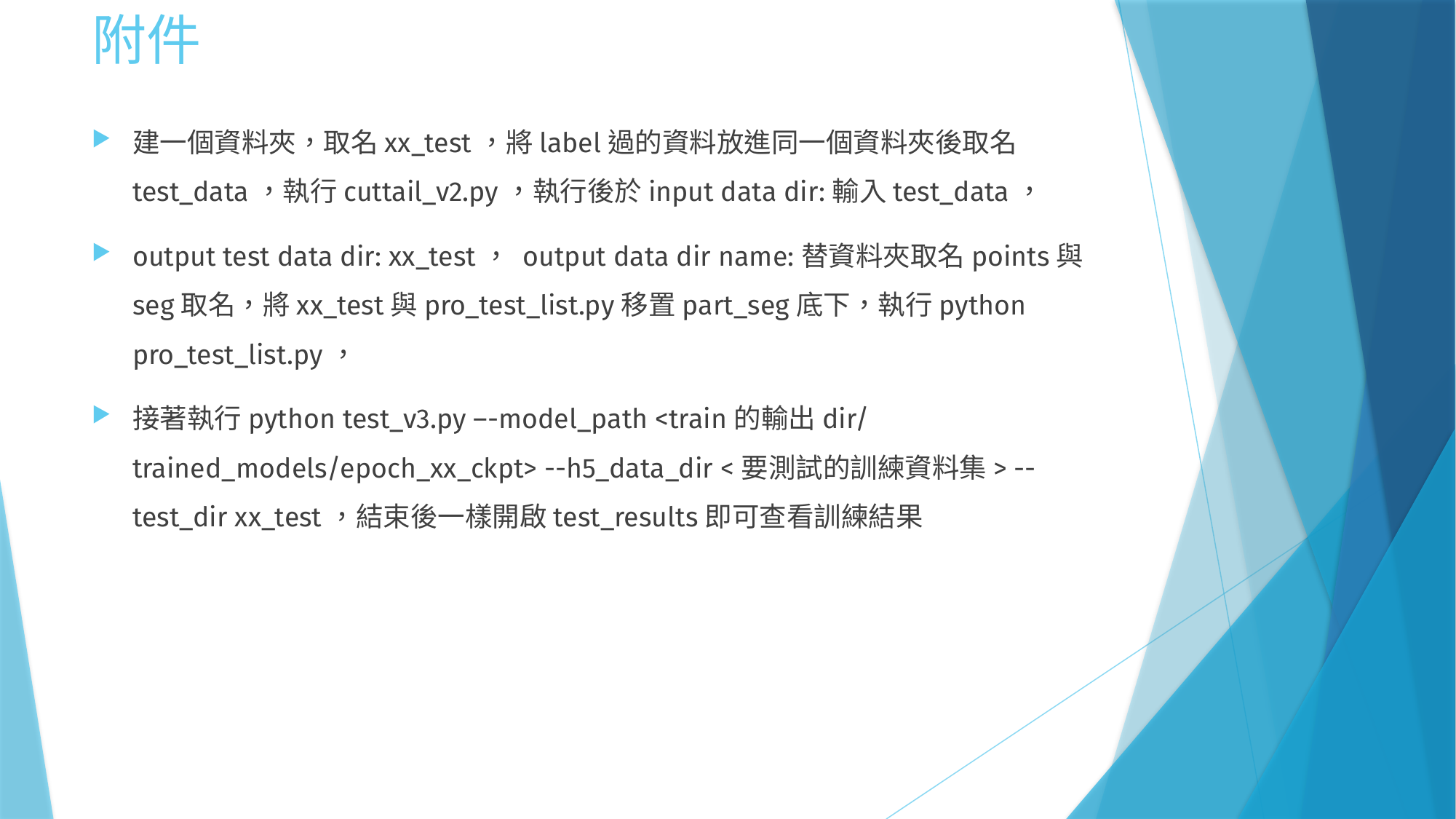

# 附件
建一個資料夾，取名xx_test，將label過的資料放進同一個資料夾後取名test_data，執行cuttail_v2.py，執行後於input data dir:輸入test_data，
output test data dir: xx_test， output data dir name:替資料夾取名points與seg取名，將xx_test與pro_test_list.py移置part_seg底下，執行python pro_test_list.py，
接著執行python test_v3.py –-model_path <train的輸出dir/ trained_models/epoch_xx_ckpt> --h5_data_dir <要測試的訓練資料集> --test_dir xx_test，結束後一樣開啟test_results即可查看訓練結果